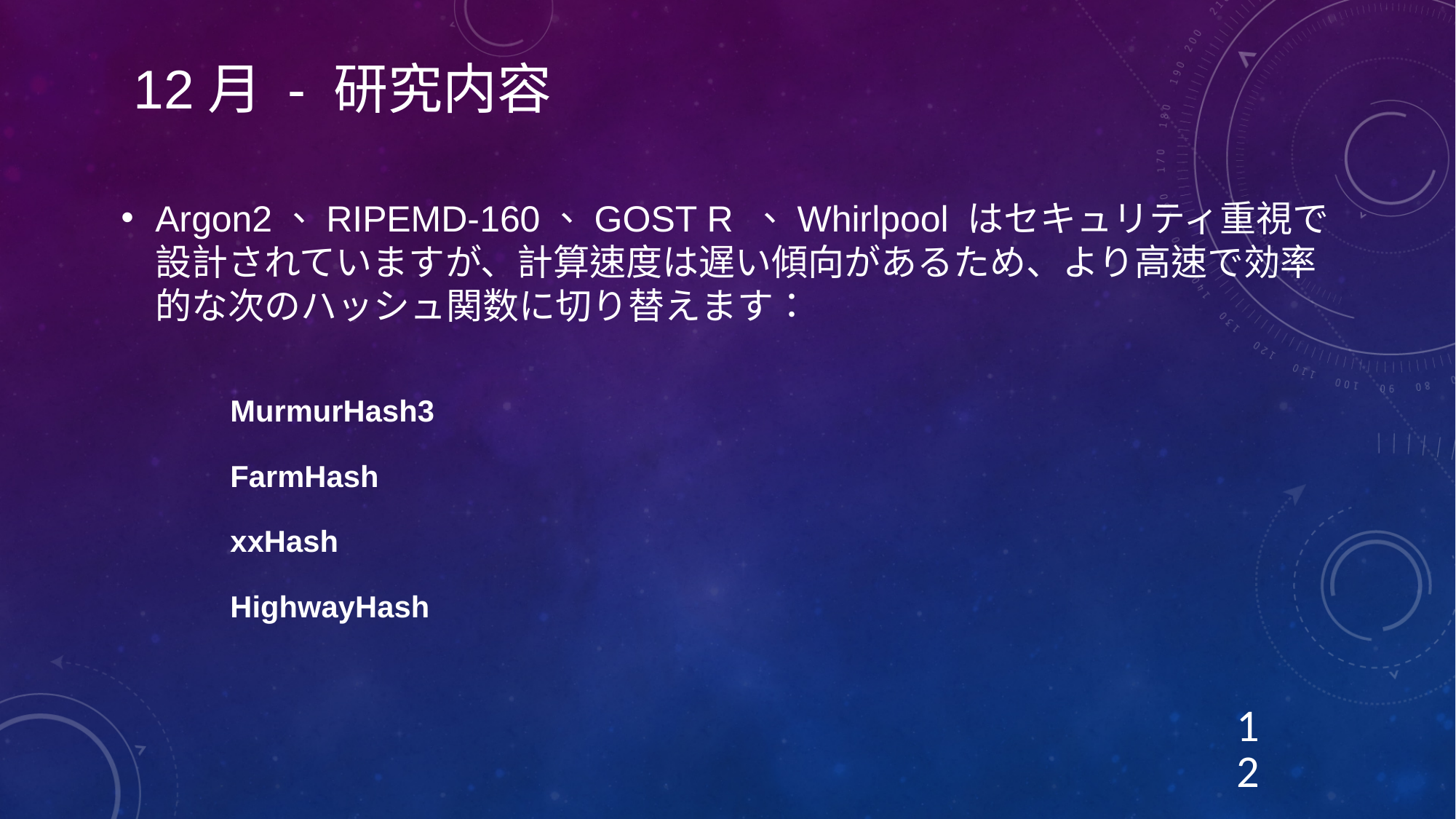

# 12月 - 研究内容
Argon2、RIPEMD-160、GOST R 、Whirlpool はセキュリティ重視で設計されていますが、計算速度は遅い傾向があるため、より高速で効率的な次のハッシュ関数に切り替えます：
	MurmurHash3
	FarmHash
	xxHash
	HighwayHash
12